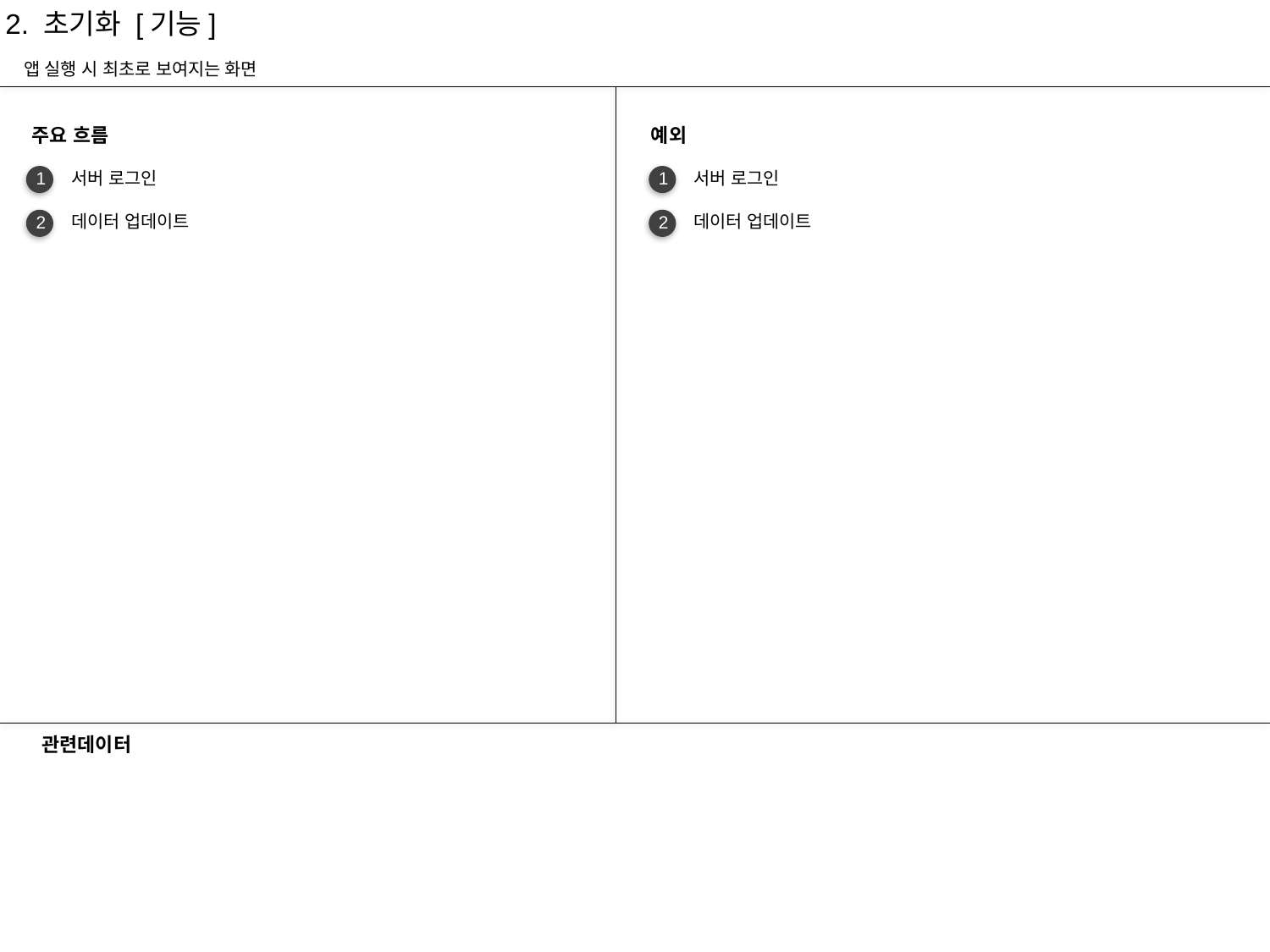

2. 초기화 [기능]
앱 실행 시 최초로 보여지는 화면
주요 흐름
예외
1

서버 로그인
1

서버 로그인
2

데이터 업데이트
2

데이터 업데이트
관련데이터